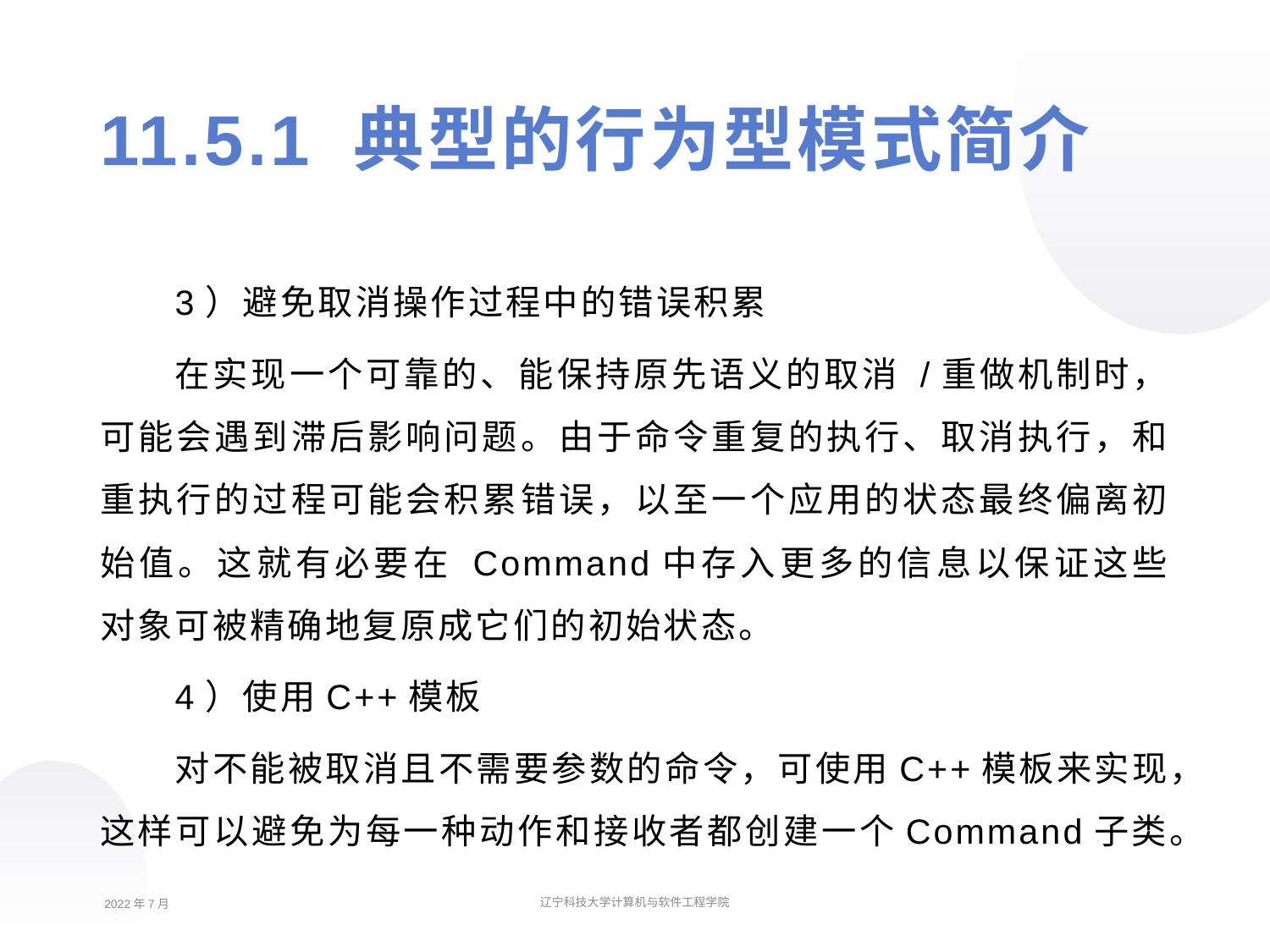

11.5.1 典型的行为型模式简介
3）避免取消操作过程中的错误积累
在实现一个可靠的、能保持原先语义的取消 /重做机制时，可能会遇到滞后影响问题。由于命令重复的执行、取消执行，和重执行的过程可能会积累错误，以至一个应用的状态最终偏离初始值。这就有必要在 Command中存入更多的信息以保证这些对象可被精确地复原成它们的初始状态。
4）使用C++模板
对不能被取消且不需要参数的命令，可使用C++模板来实现，这样可以避免为每一种动作和接收者都创建一个Command子类。

2022年7月
辽宁科技大学计算机与软件工程学院
127